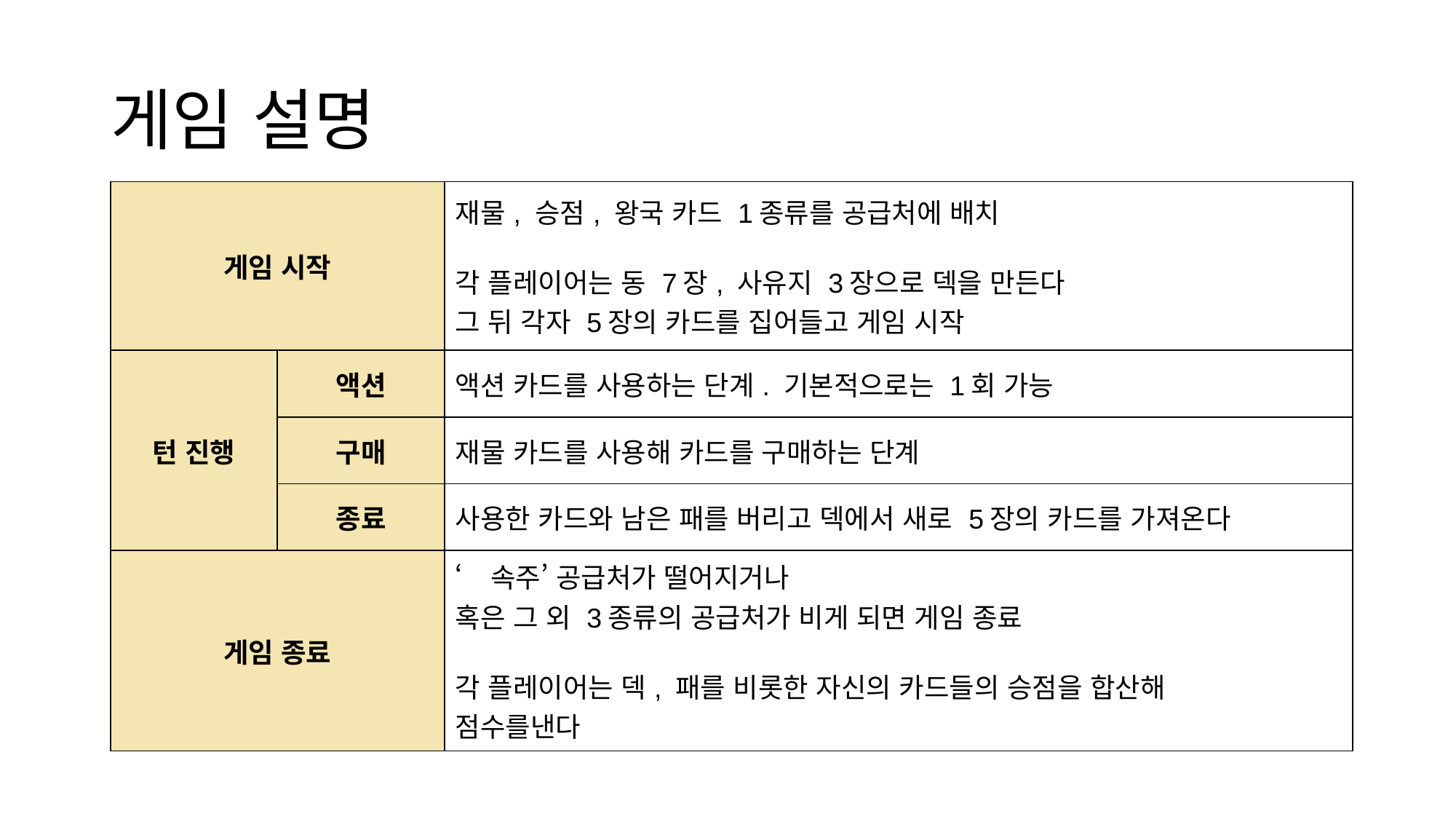

# 게임 설명
| 게임 시작 |  | 재물, 승점, 왕국 카드 1종류를 공급처에 배치 각 플레이어는 동 7장, 사유지 3장으로 덱을 만든다 그 뒤 각자 5장의 카드를 집어들고 게임 시작 |
| --- | --- | --- |
| 턴 진행 | 액션 | 액션 카드를 사용하는 단계. 기본적으로는 1회 가능 |
|  | 구매 | 재물 카드를 사용해 카드를 구매하는 단계 |
|  | 종료 | 사용한 카드와 남은 패를 버리고 덱에서 새로 5장의 카드를 가져온다 |
| 게임 종료 |  | ‘속주’ 공급처가 떨어지거나 혹은 그 외 3종류의 공급처가 비게 되면 게임 종료 각 플레이어는 덱, 패를 비롯한 자신의 카드들의 승점을 합산해 점수를낸다 |